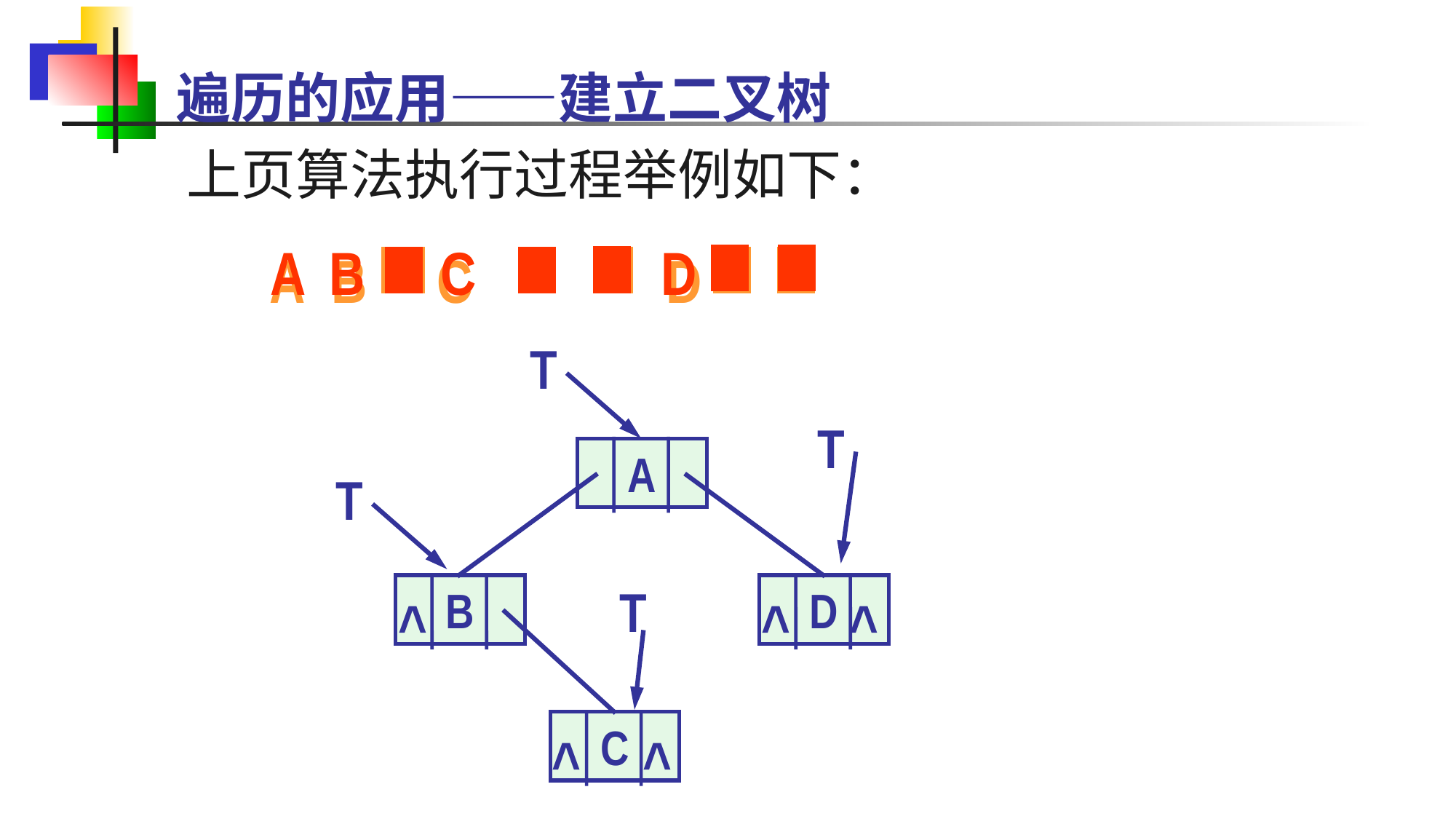

遍历的应用——建立二叉树
上页算法执行过程举例如下：
A  B     C              D
C
D
A
B

#

#
#
#
#

T

T

A

T

T

B
D
^
^
^

C
^
^